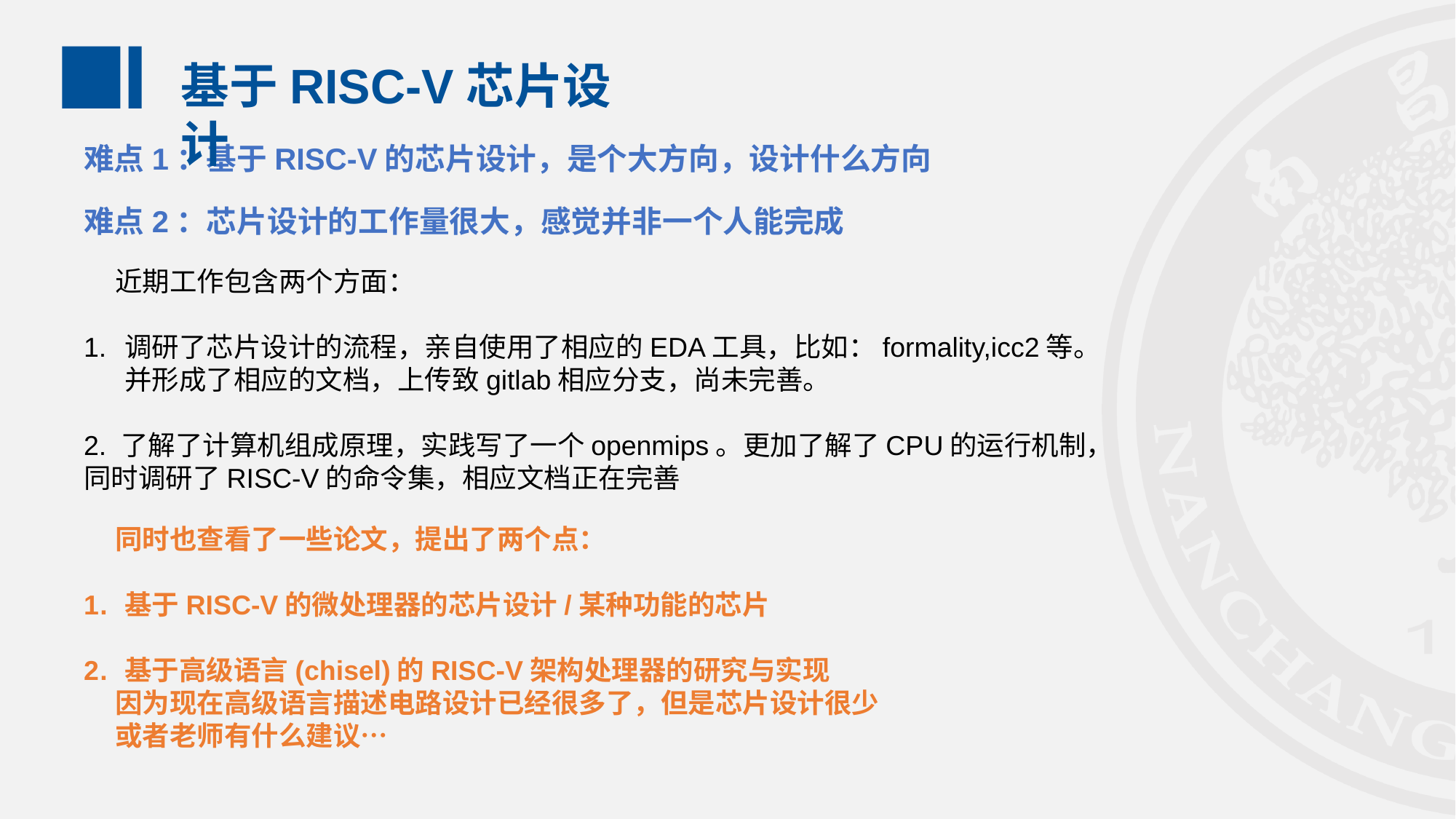

基于RISC-V芯片设计
难点1：基于RISC-V的芯片设计，是个大方向，设计什么方向
难点2：芯片设计的工作量很大，感觉并非一个人能完成
    近期工作包含两个方面：

调研了芯片设计的流程，亲自使用了相应的EDA工具，比如：formality,icc2等。并形成了相应的文档，上传致gitlab相应分支，尚未完善。

2. 了解了计算机组成原理，实践写了一个openmips。更加了解了CPU的运行机制，同时调研了RISC-V的命令集，相应文档正在完善
    同时也查看了一些论文，提出了两个点：

基于RISC-V的微处理器的芯片设计/某种功能的芯片

基于高级语言(chisel)的RISC-V架构处理器的研究与实现
    因为现在高级语言描述电路设计已经很多了，但是芯片设计很少
    或者老师有什么建议…